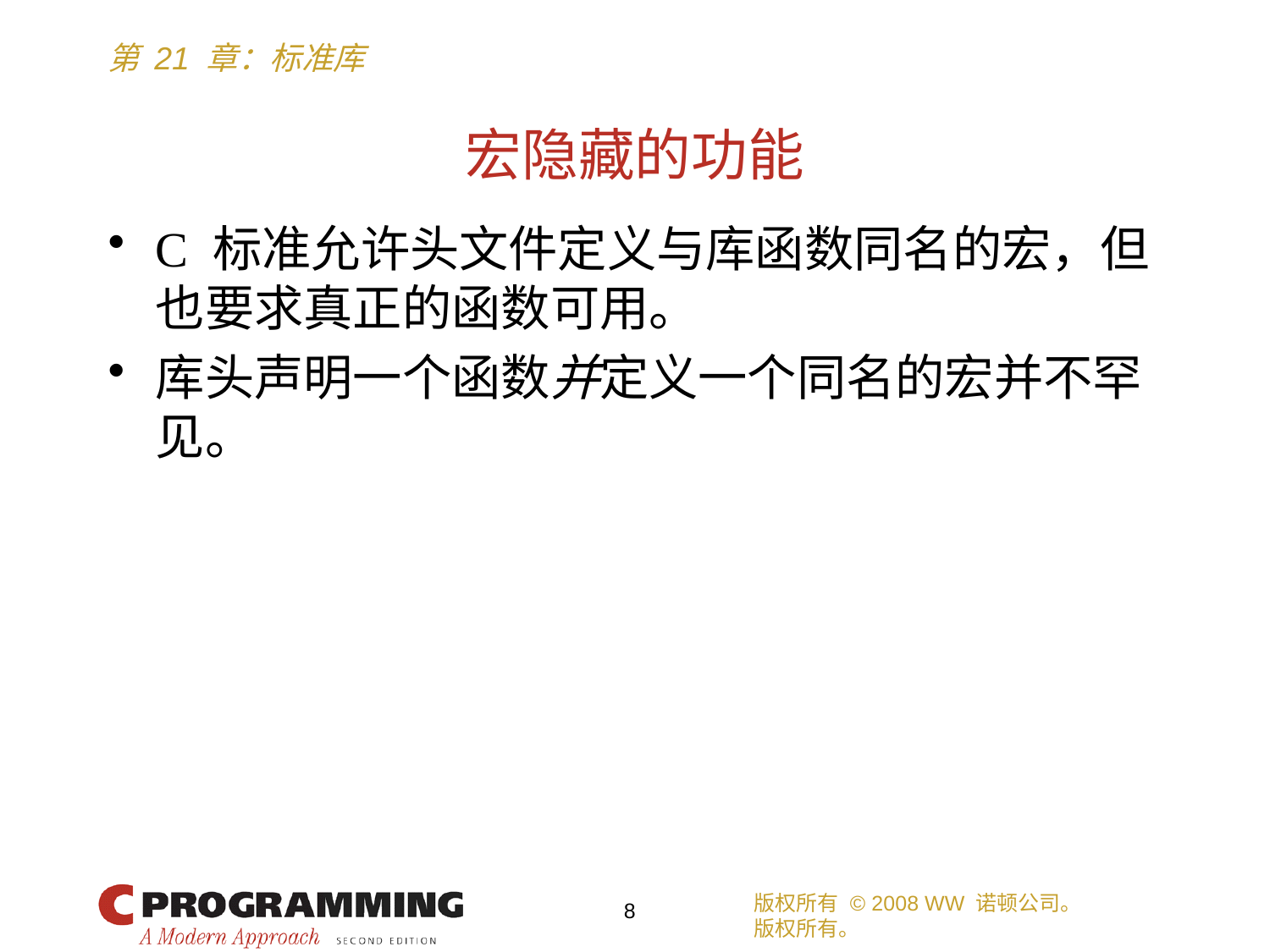

# 宏隐藏的功能
C 标准允许头文件定义与库函数同名的宏，但也要求真正的函数可用。
库头声明一个函数并定义一个同名的宏并不罕见。

版权所有 © 2008 WW 诺顿公司。
版权所有。
8